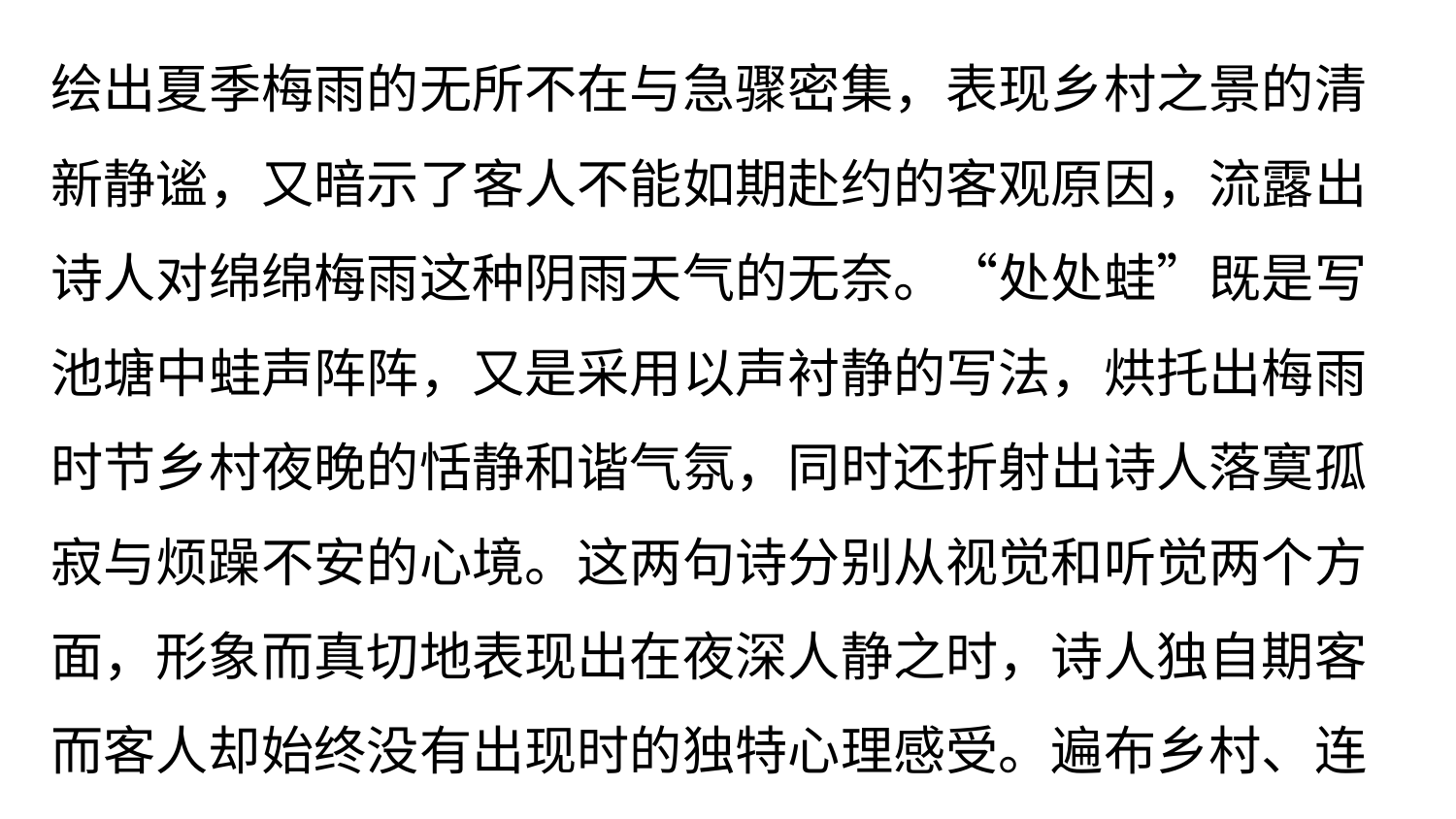

绘出夏季梅雨的无所不在与急骤密集，表现乡村之景的清新静谧，又暗示了客人不能如期赴约的客观原因，流露出诗人对绵绵梅雨这种阴雨天气的无奈。“处处蛙”既是写池塘中蛙声阵阵，又是采用以声衬静的写法，烘托出梅雨时节乡村夜晚的恬静和谐气氛，同时还折射出诗人落寞孤寂与烦躁不安的心境。这两句诗分别从视觉和听觉两个方面，形象而真切地表现出在夜深人静之时，诗人独自期客而客人却始终没有出现时的独特心理感受。遍布乡村、连